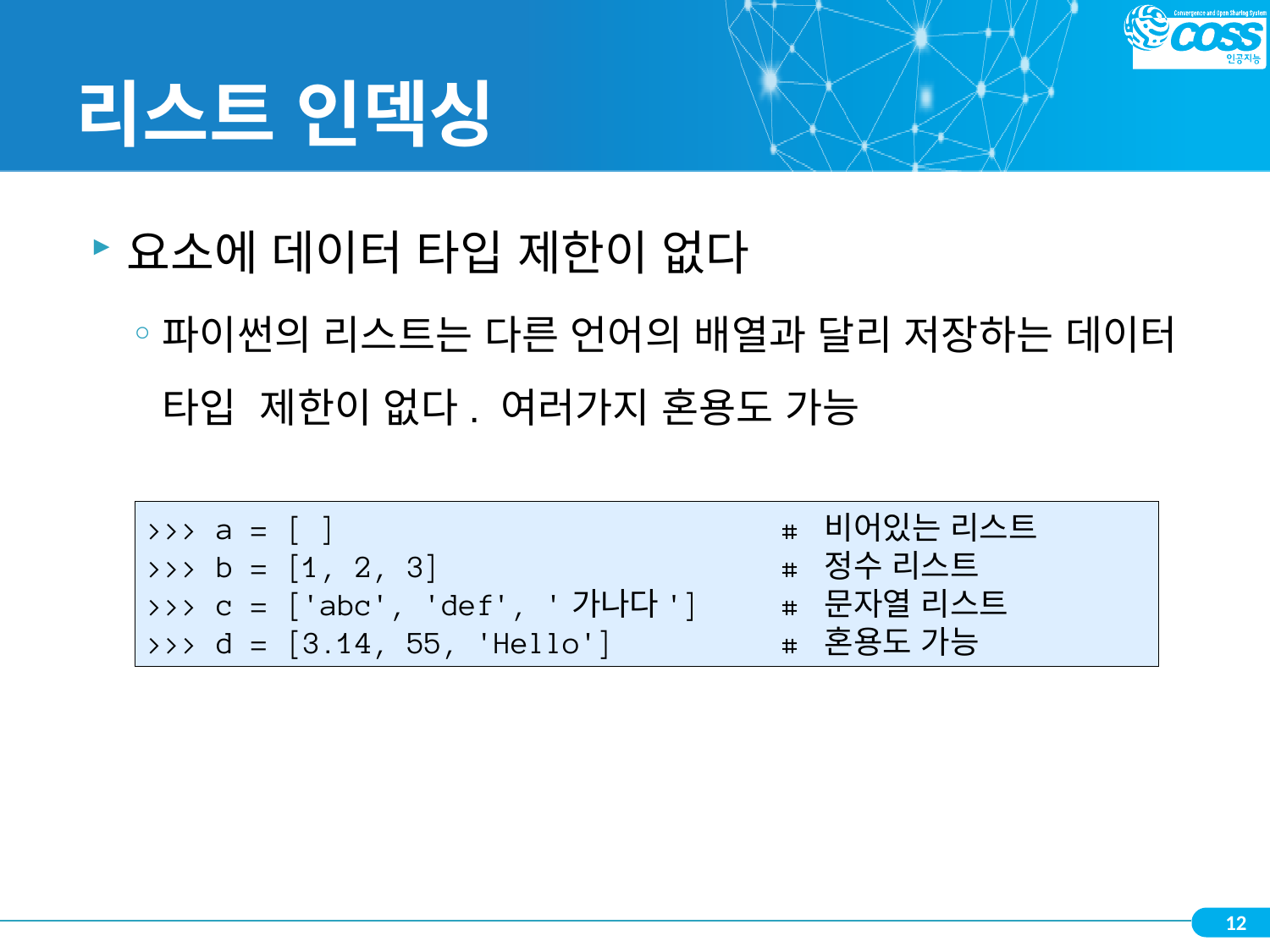

# 리스트 인덱싱
요소에 데이터 타입 제한이 없다
파이썬의 리스트는 다른 언어의 배열과 달리 저장하는 데이터 타입  제한이 없다. 여러가지 혼용도 가능
>>> a = [ ]     			# 비어있는 리스트
>>> b = [1, 2, 3]       		# 정수 리스트
>>> c = ['abc', 'def', '가나다']	# 문자열 리스트
>>> d = [3.14, 55, 'Hello']     	# 혼용도 가능